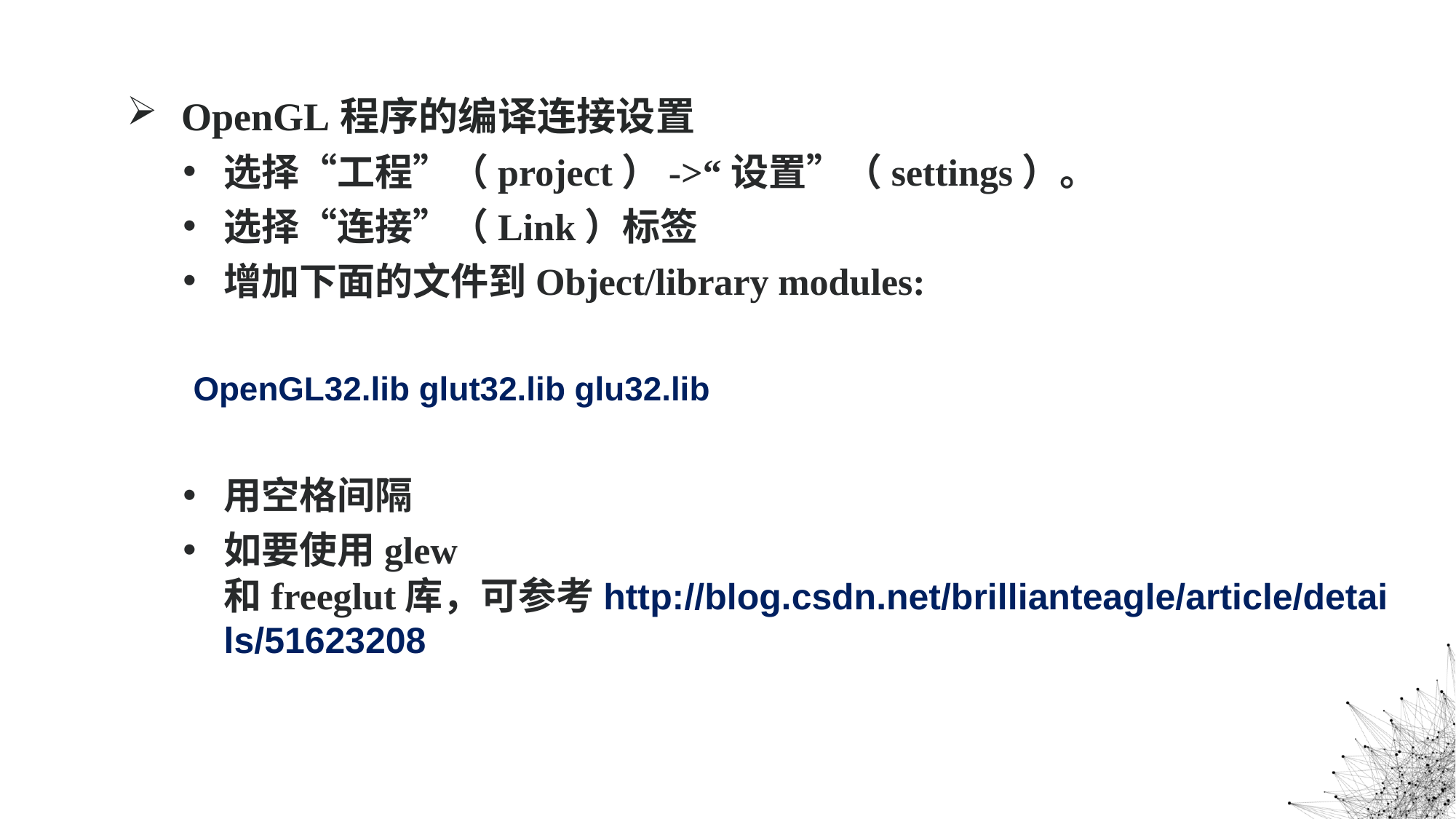

OpenGL程序的编译连接设置
选择“工程”（project）->“设置”（settings）。
选择“连接”（Link）标签
增加下面的文件到Object/library modules:

       OpenGL32.lib glut32.lib glu32.lib

用空格间隔
如要使用glew 和freeglut库，可参考http://blog.csdn.net/brillianteagle/article/details/51623208